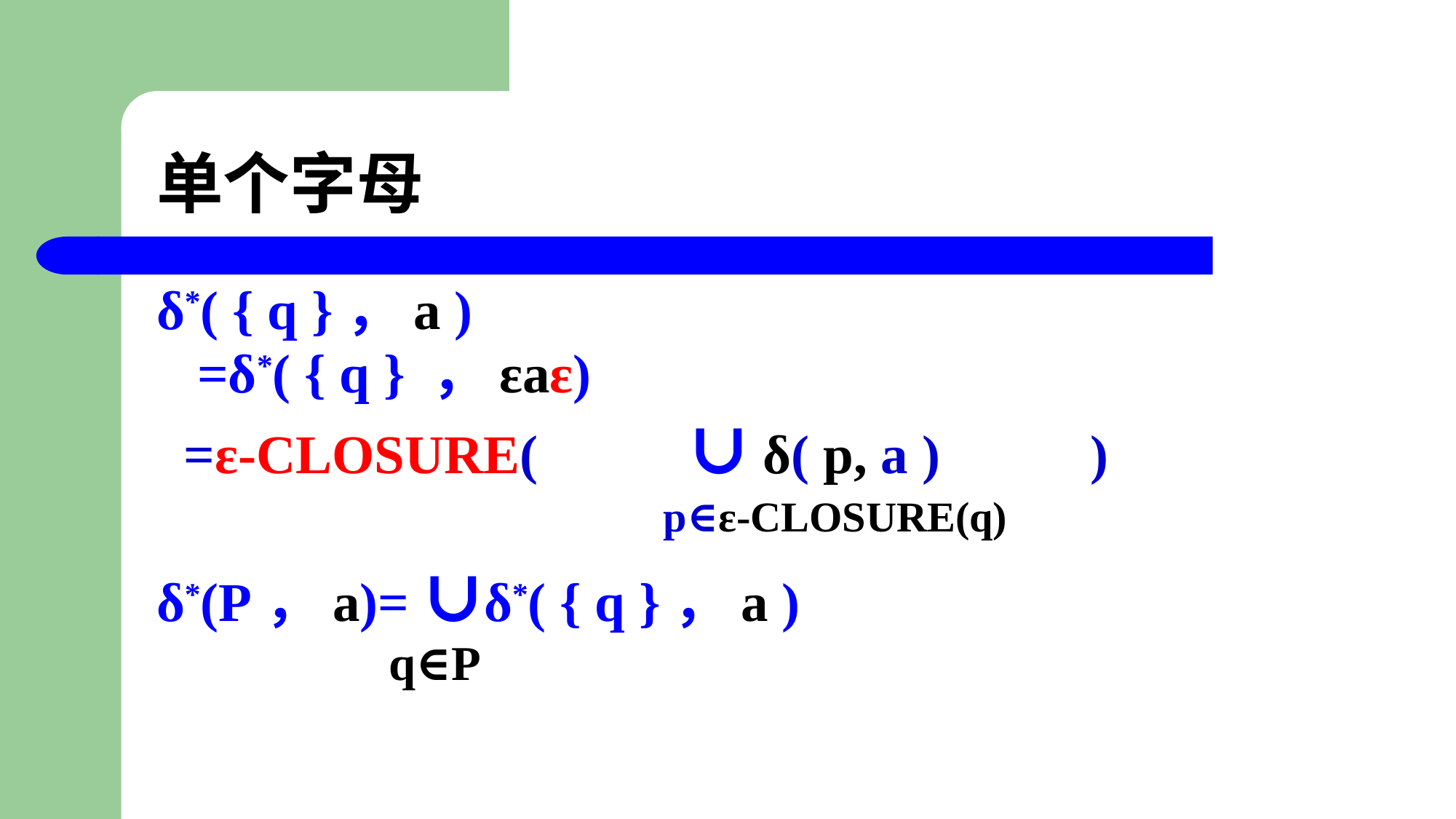

# 单个字母
δ*( { q }，a )
   =δ*( { q } ，εaε)
  =ε-CLOSURE(           ∪ δ( p, a )           )

δ*(P，a)= ∪δ*( { q }，a )

p∈ε-CLOSURE(q)
q∈P